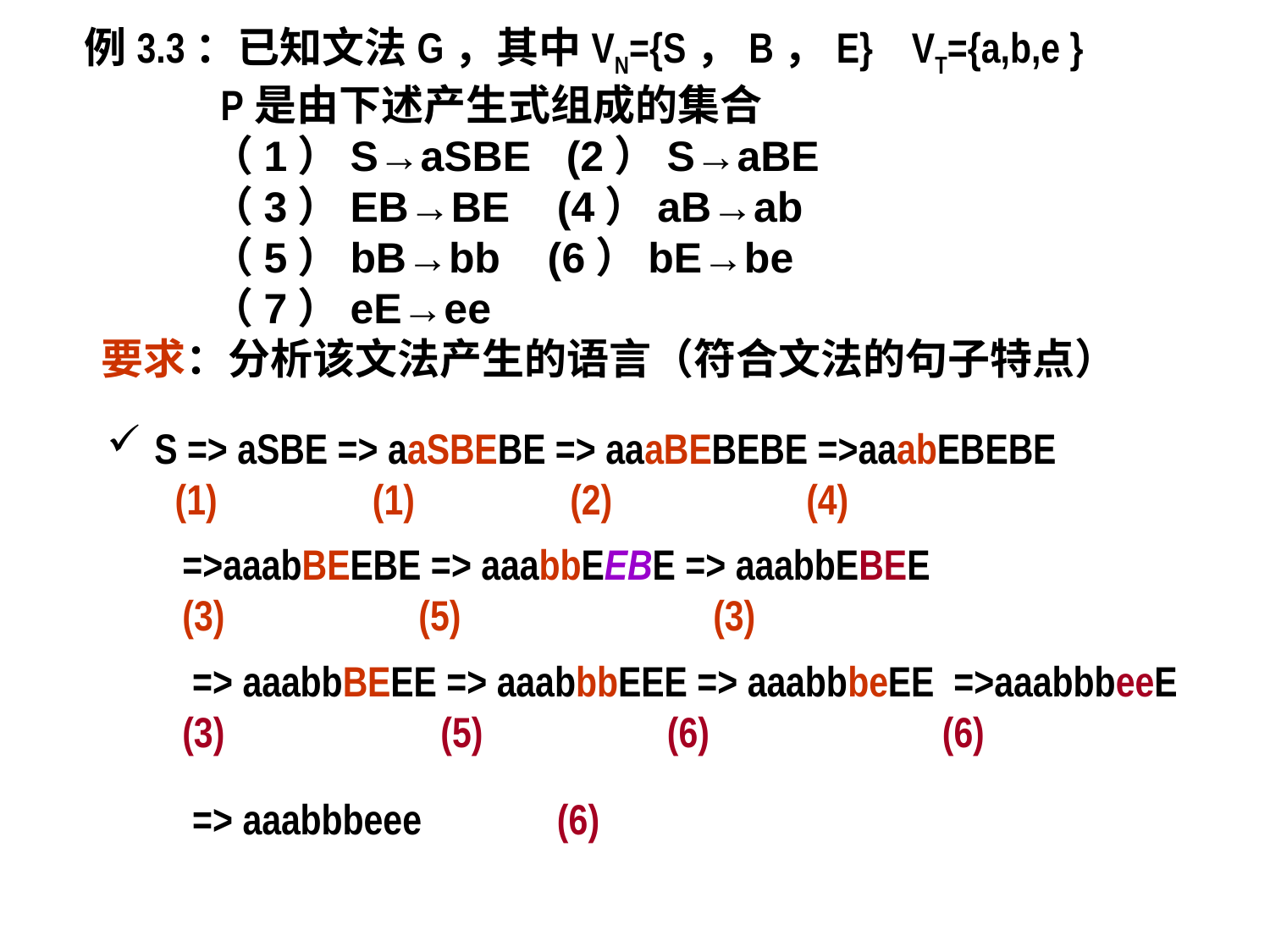

例3.3：已知文法G，其中VN={S，B，E}    VT={a,b,e }
              P是由下述产生式组成的集合
	（1）S→aSBE   (2）S→aBE
	（3）EB→BE    (4）aB→ab
	（5）bB→bb    (6）bE→be
	（7）eE→ee
要求：分析该文法产生的语言（符合文法的句子特点）
S => aSBE => aaSBEBE => aaaBEBEBE =>aaabEBEBE
       (1)                (1)                (2)                    (4)
=>aaabBEEBE => aaabbEEBE => aaabbEBEE
(3)                    (5)                          (3)
 => aaabbBEEE => aaabbbEEE => aaabbbeEE  =>aaabbbeeE
                    (5)                   (6)                        (6)
 => aaabbbeee              (6)